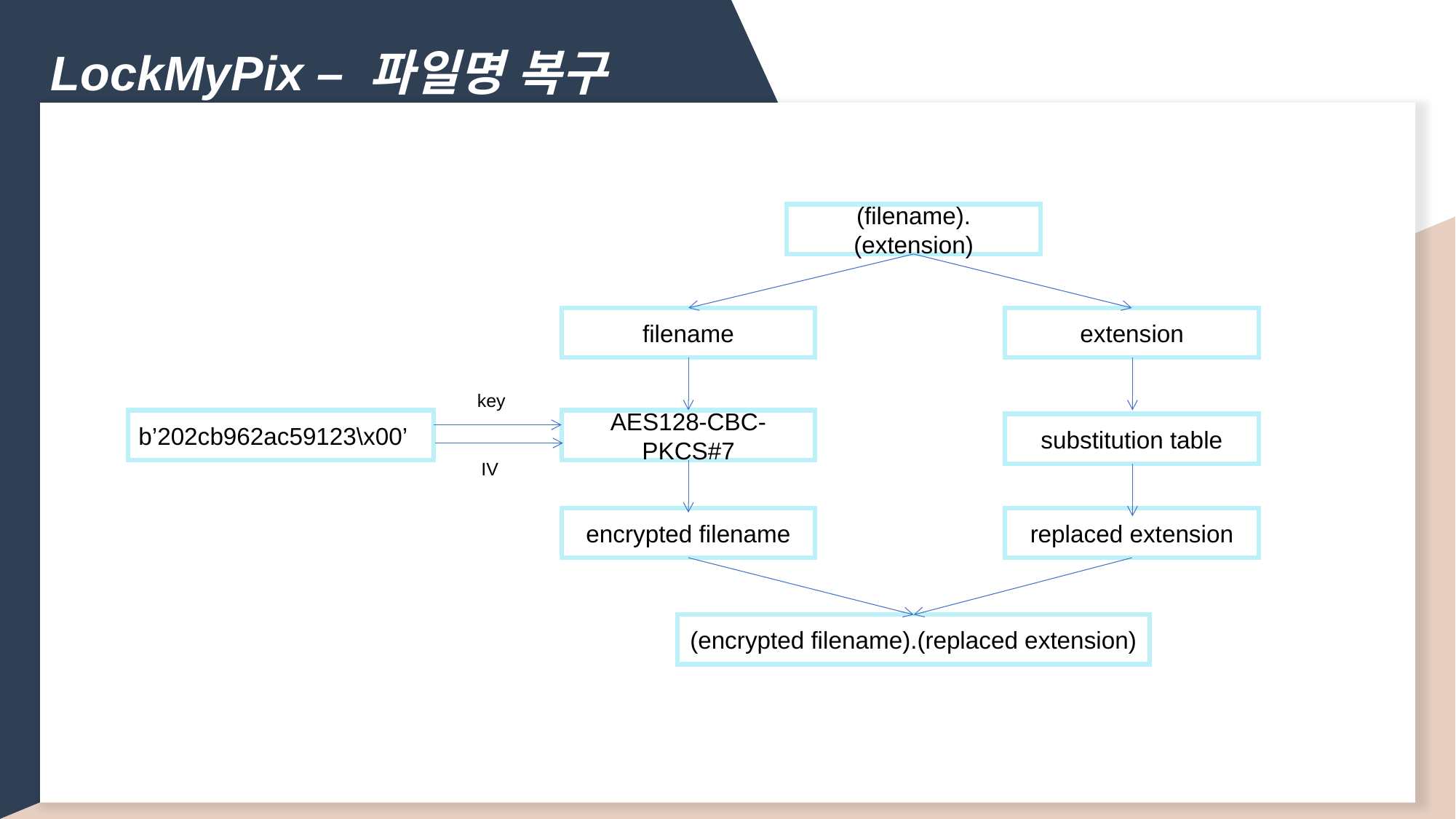

LockMyPix – 파일명 복구
(filename).(extension)
filename
extension
key
b’202cb962ac59123\x00’
AES128-CBC-PKCS#7
substitution table
IV
encrypted filename
replaced extension
(encrypted filename).(replaced extension)